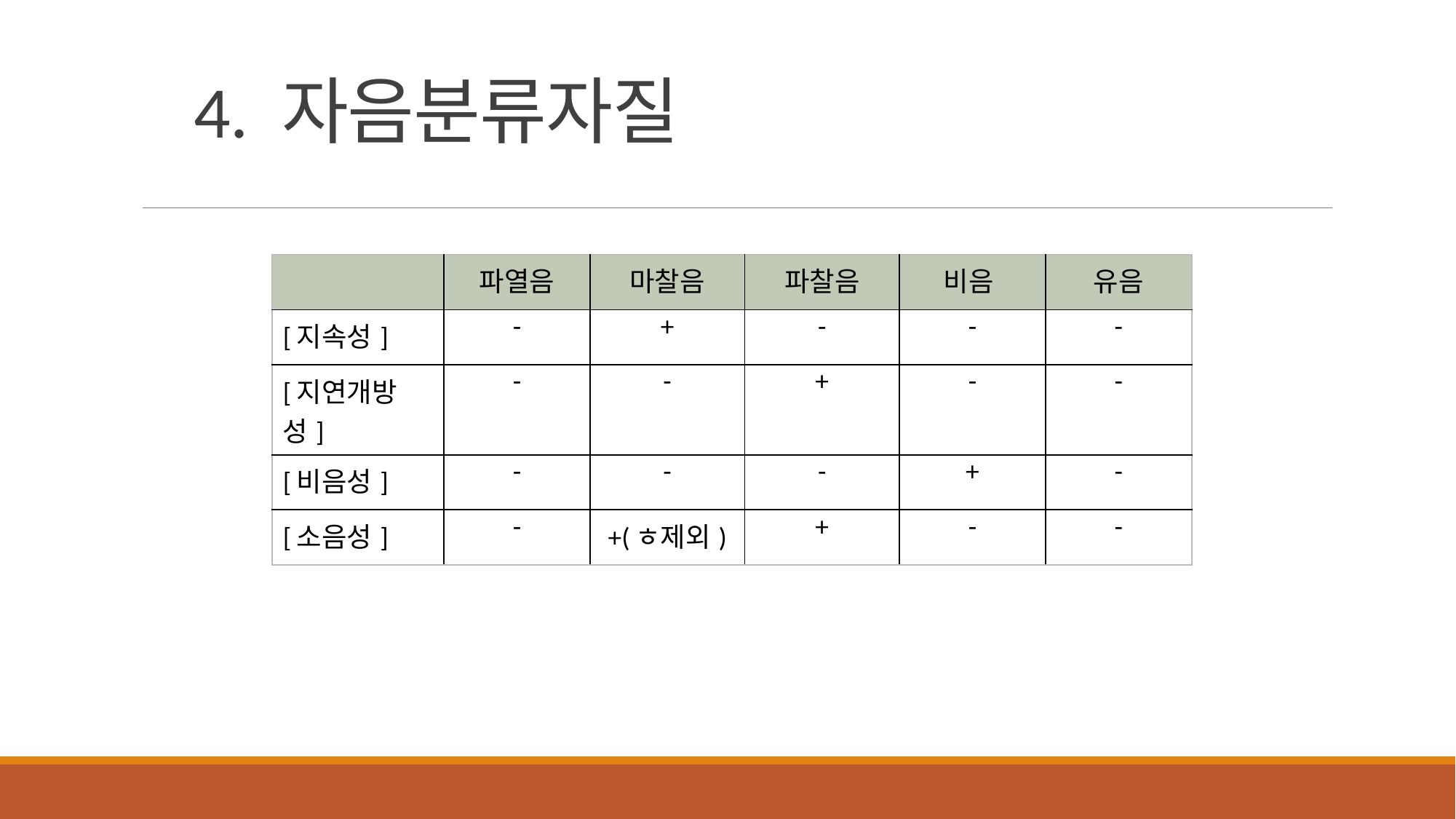

# 4. 자음분류자질

|  | 파열음 | 마찰음 | 파찰음 | 비음 | 유음 |
| --- | --- | --- | --- | --- | --- |
| [지속성] | - | + | - | - | - |
| [지연개방성] | - | - | + | - | - |
| [비음성] | - | - | - | + | - |
| [소음성] | - | +(ㅎ제외) | + | - | - |